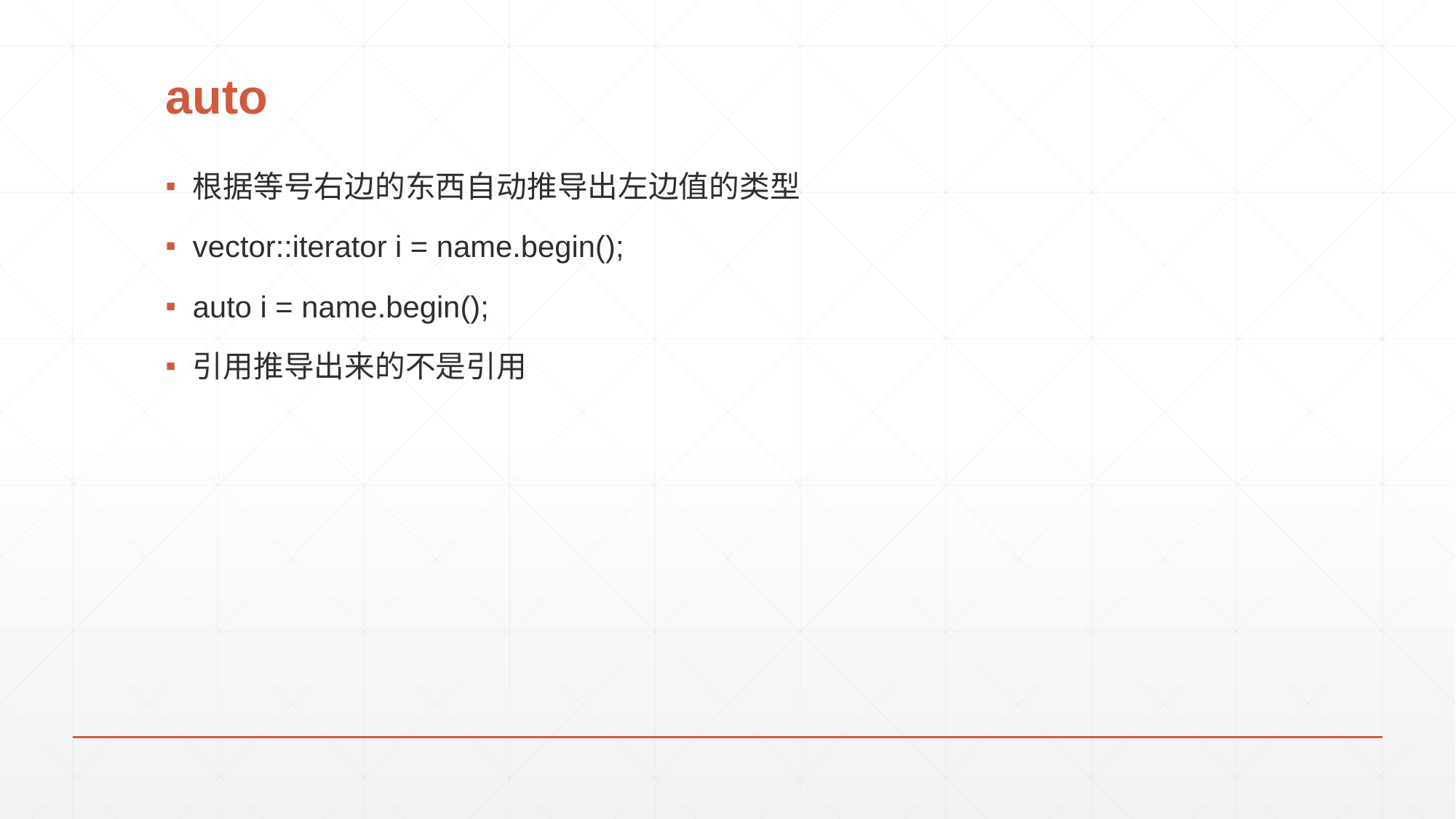

# auto
根据等号右边的东西自动推导出左边值的类型
vector::iterator i = name.begin();
auto i = name.begin();
引用推导出来的不是引用